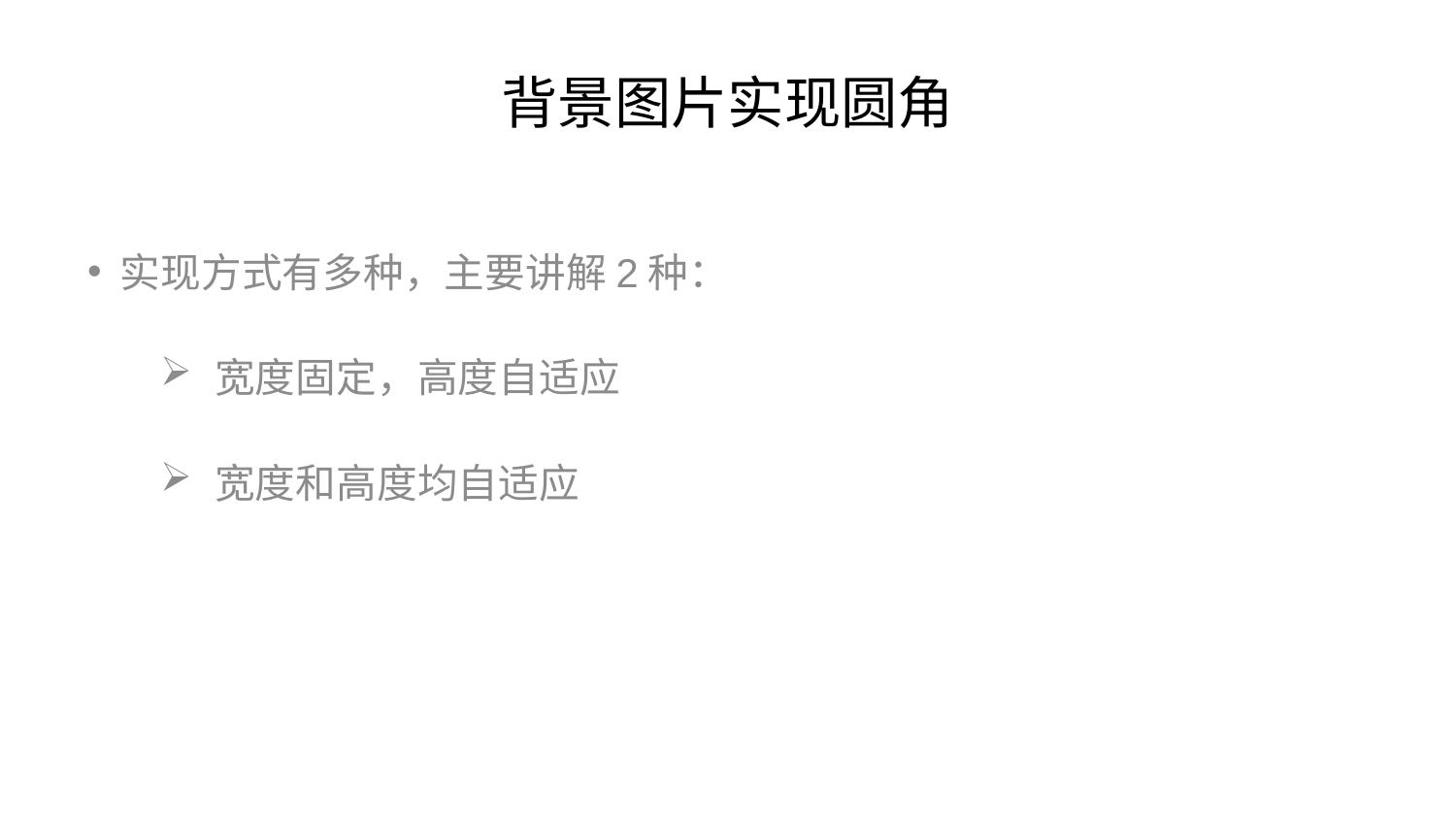

背景图片实现圆角
 实现方式有多种，主要讲解2种：
宽度固定，高度自适应
宽度和高度均自适应